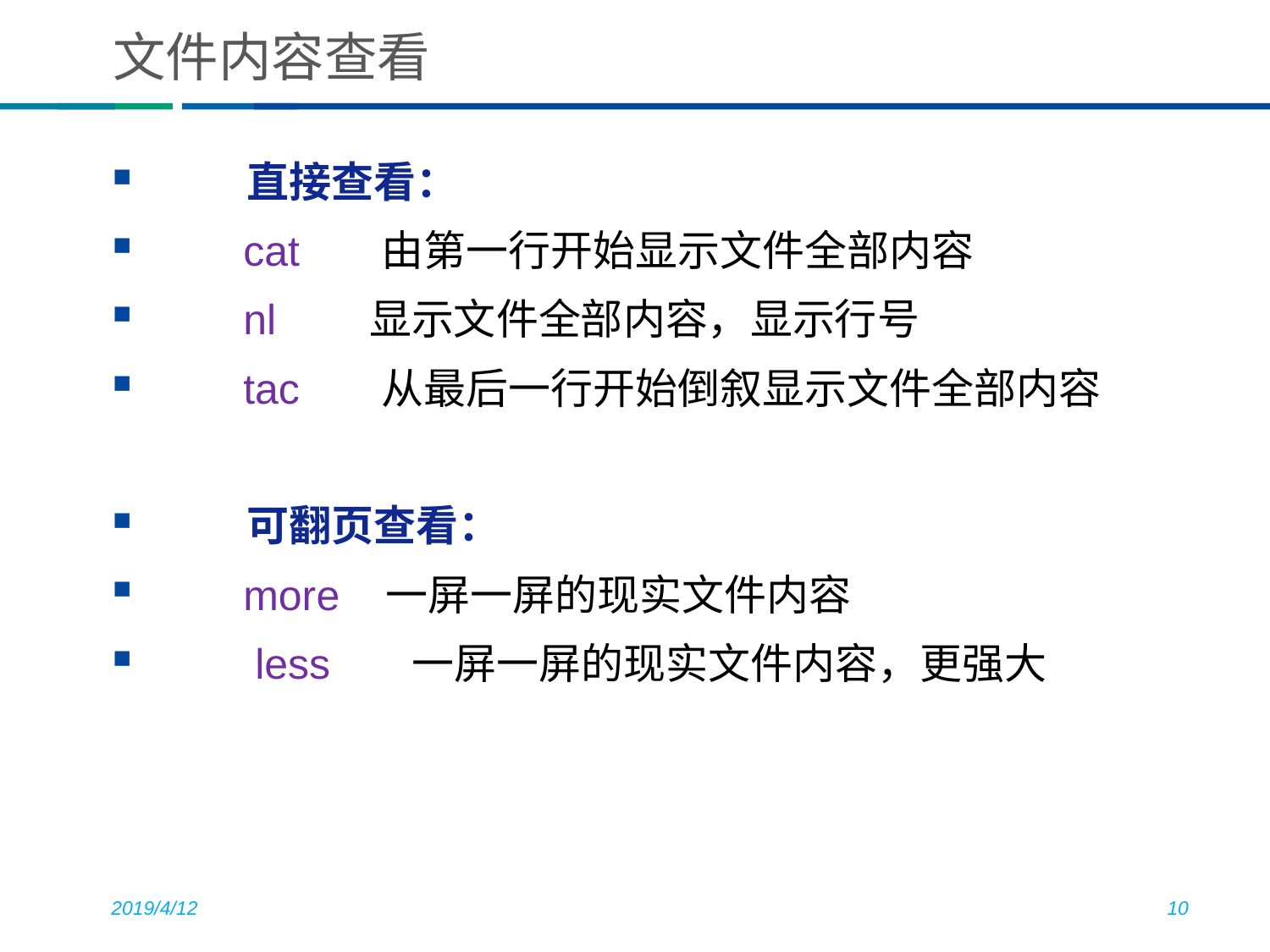

# 文件内容查看
        直接查看：
       cat      由第一行开始显示文件全部内容
       nl       显示文件全部内容，显示行号
       tac      从最后一行开始倒叙显示文件全部内容

        可翻页查看：
       more   一屏一屏的现实文件内容
        less      一屏一屏的现实文件内容，更强大
2019/4/12
10